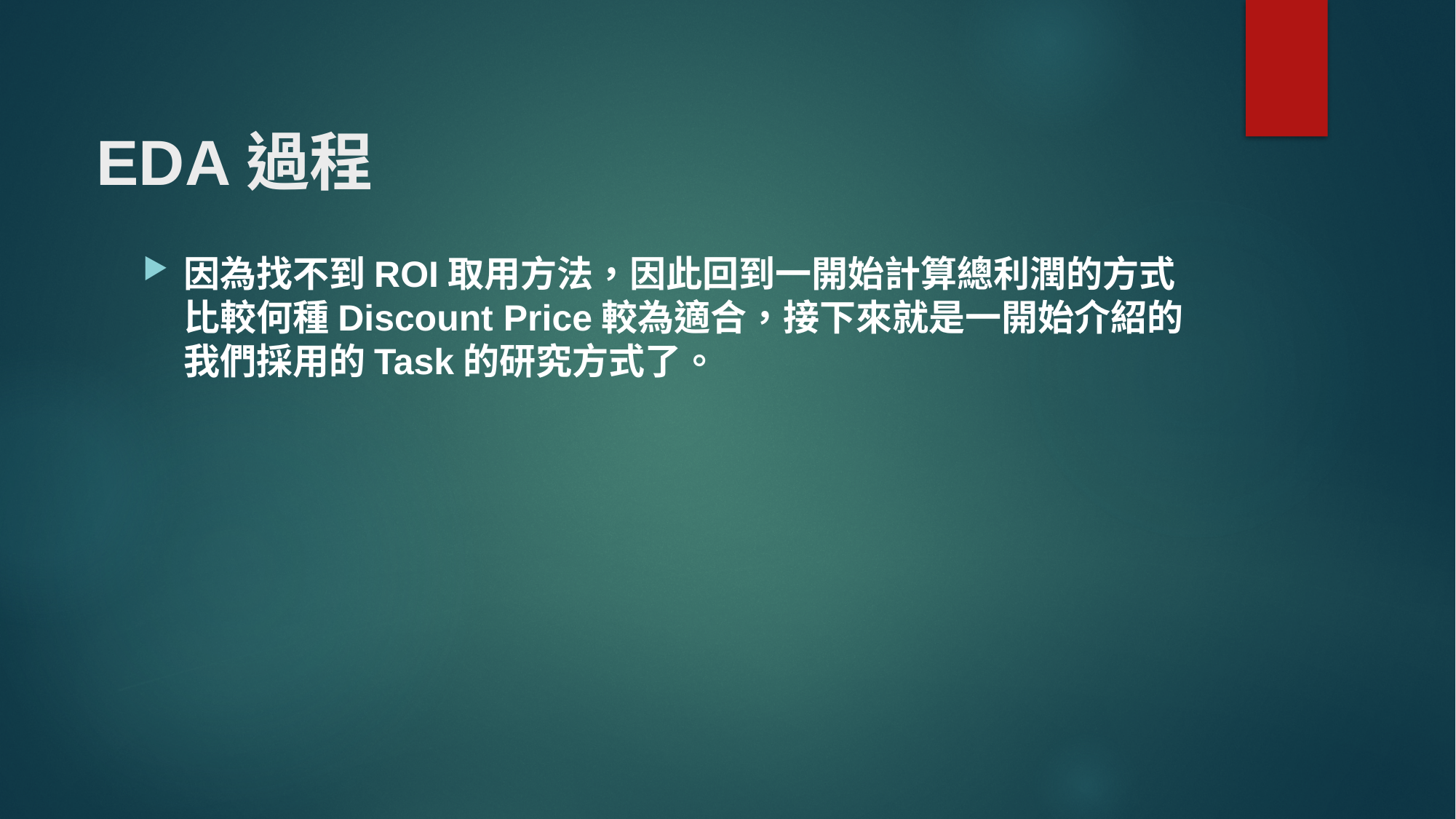

# EDA過程
因為找不到ROI取用方法，因此回到一開始計算總利潤的方式比較何種Discount Price較為適合，接下來就是一開始介紹的我們採用的Task的研究方式了。